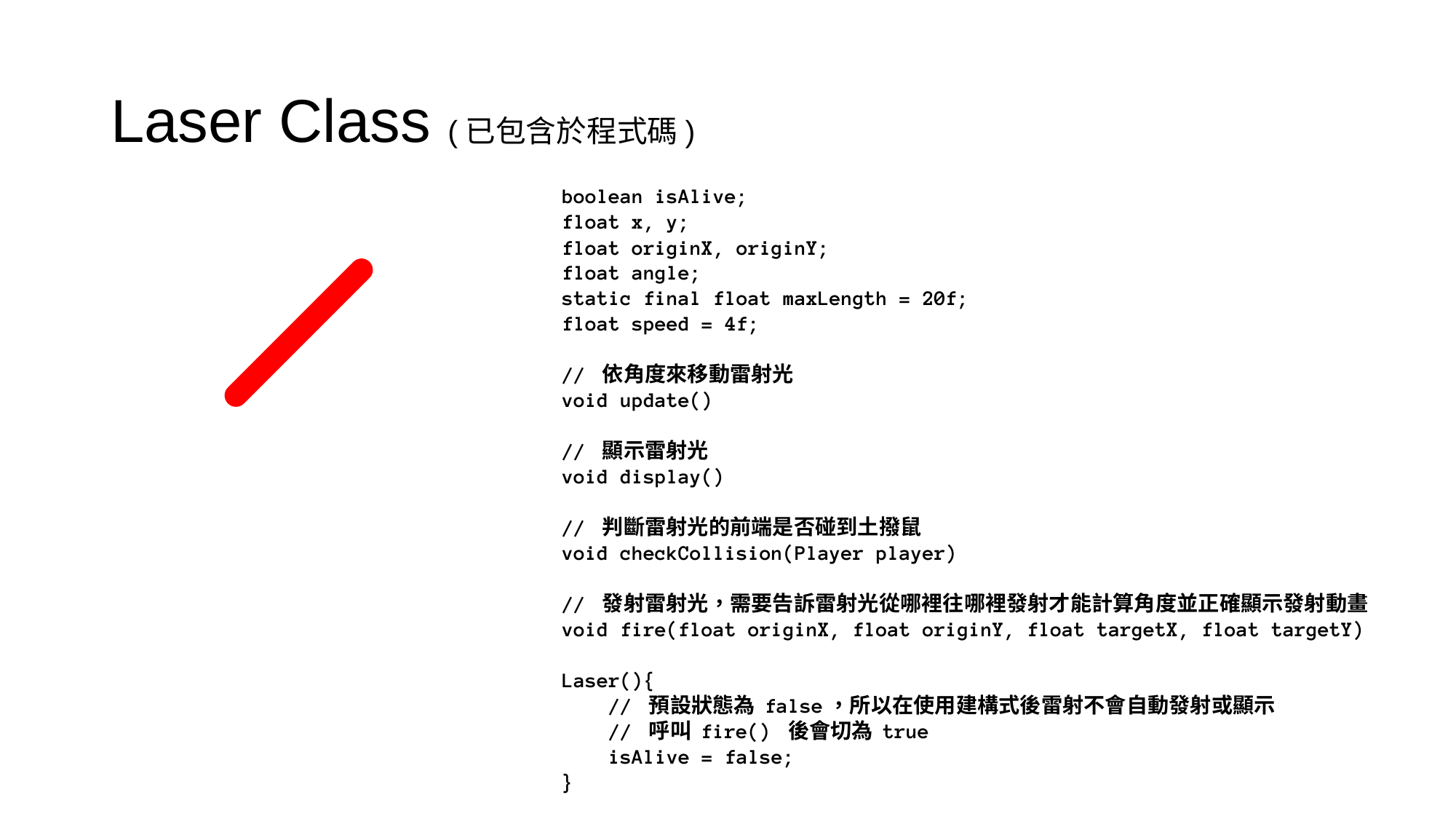

# Laser Class (已包含於程式碼)
boolean isAlive;
float x, y;
float originX, originY;
float angle;
static final float maxLength = 20f;
float speed = 4f;

// 依角度來移動雷射光
void update()

// 顯示雷射光
void display()

// 判斷雷射光的前端是否碰到土撥鼠
void checkCollision(Player player)

// 發射雷射光，需要告訴雷射光從哪裡往哪裡發射才能計算角度並正確顯示發射動畫
void fire(float originX, float originY, float targetX, float targetY)

Laser(){
    // 預設狀態為 false，所以在使用建構式後雷射不會自動發射或顯示
    // 呼叫 fire() 後會切為 true
    isAlive = false;
}